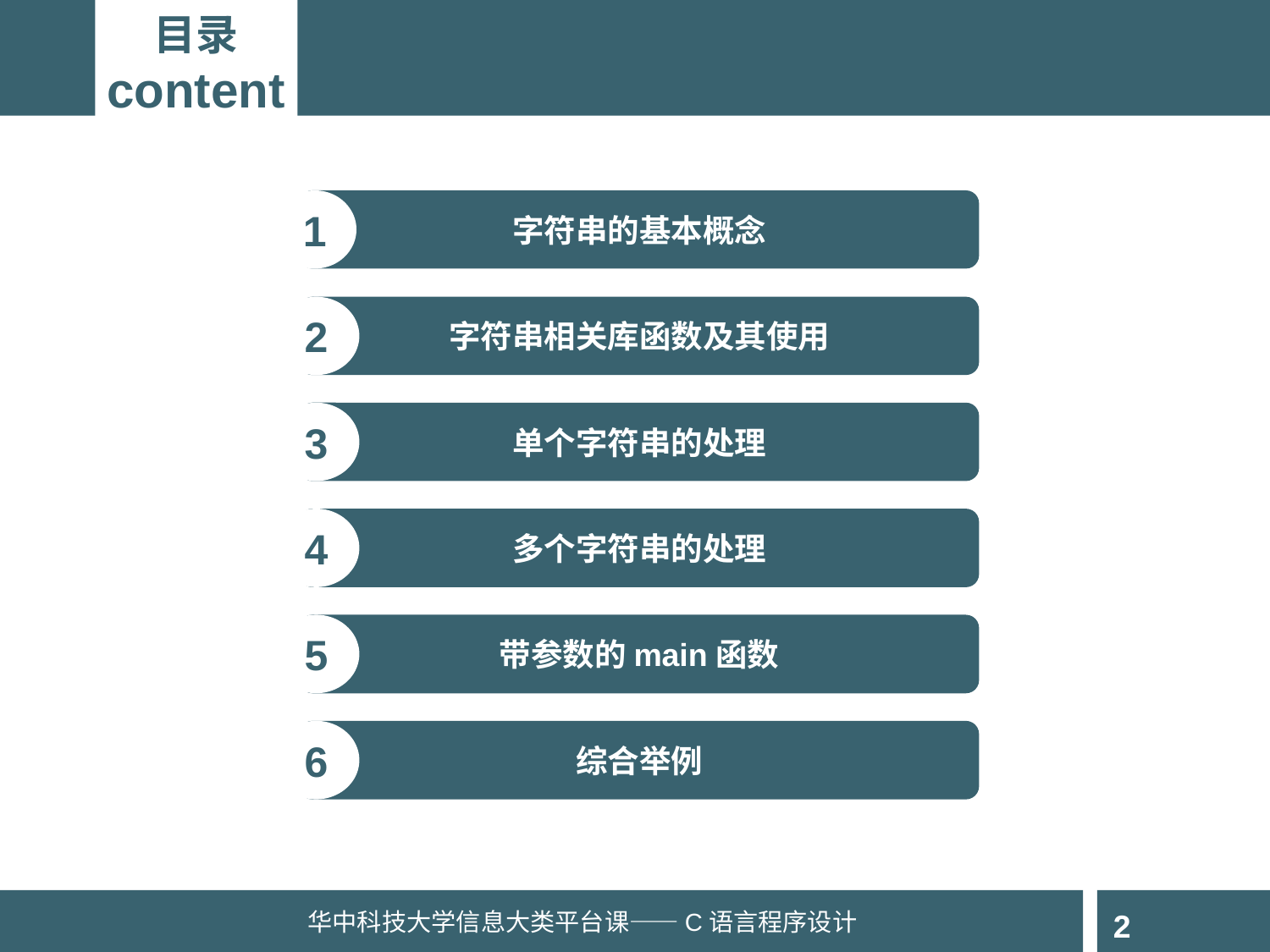

目录
content
1
字符串的基本概念
2
字符串相关库函数及其使用
3
单个字符串的处理
4
多个字符串的处理
5
带参数的main函数
6
综合举例